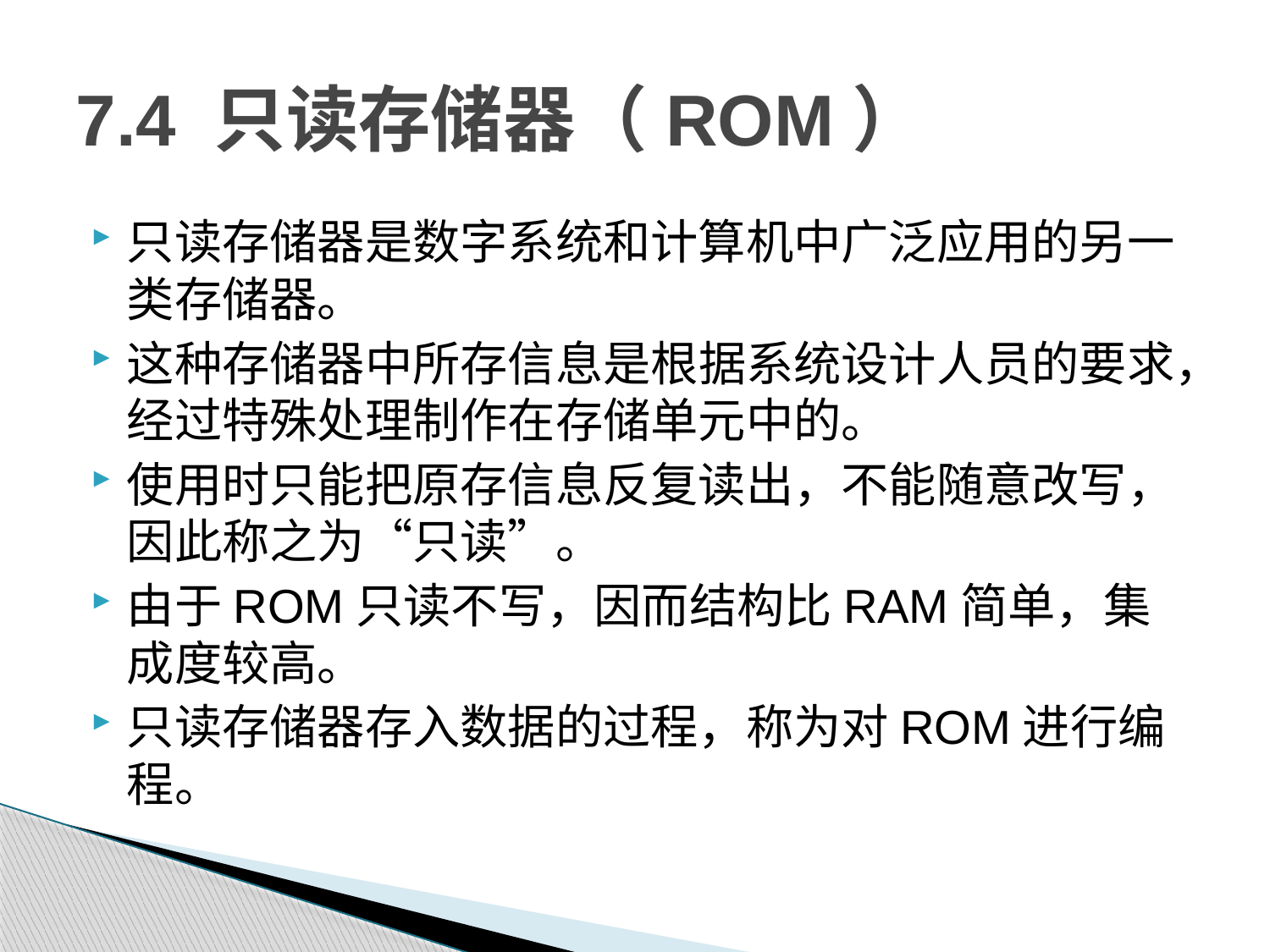

# 7.4 只读存储器（ROM）
只读存储器是数字系统和计算机中广泛应用的另一类存储器。
这种存储器中所存信息是根据系统设计人员的要求，经过特殊处理制作在存储单元中的。
使用时只能把原存信息反复读出，不能随意改写，因此称之为“只读”。
由于ROM只读不写，因而结构比RAM简单，集成度较高。
只读存储器存入数据的过程，称为对ROM进行编程。